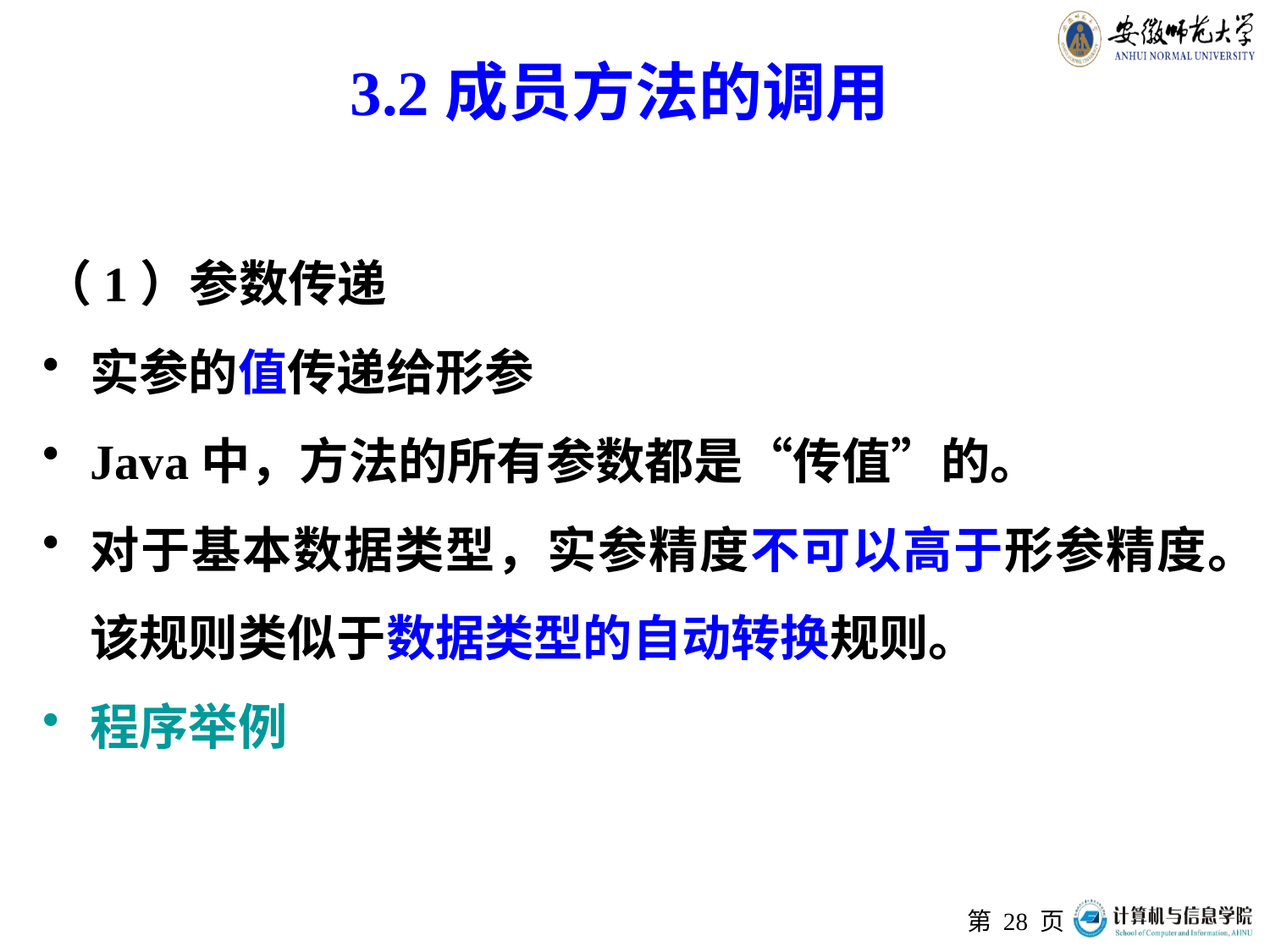

# 3.2成员方法的调用
（1）参数传递
实参的值传递给形参
Java中，方法的所有参数都是“传值”的。
对于基本数据类型，实参精度不可以高于形参精度。该规则类似于数据类型的自动转换规则。
程序举例

第 28 页